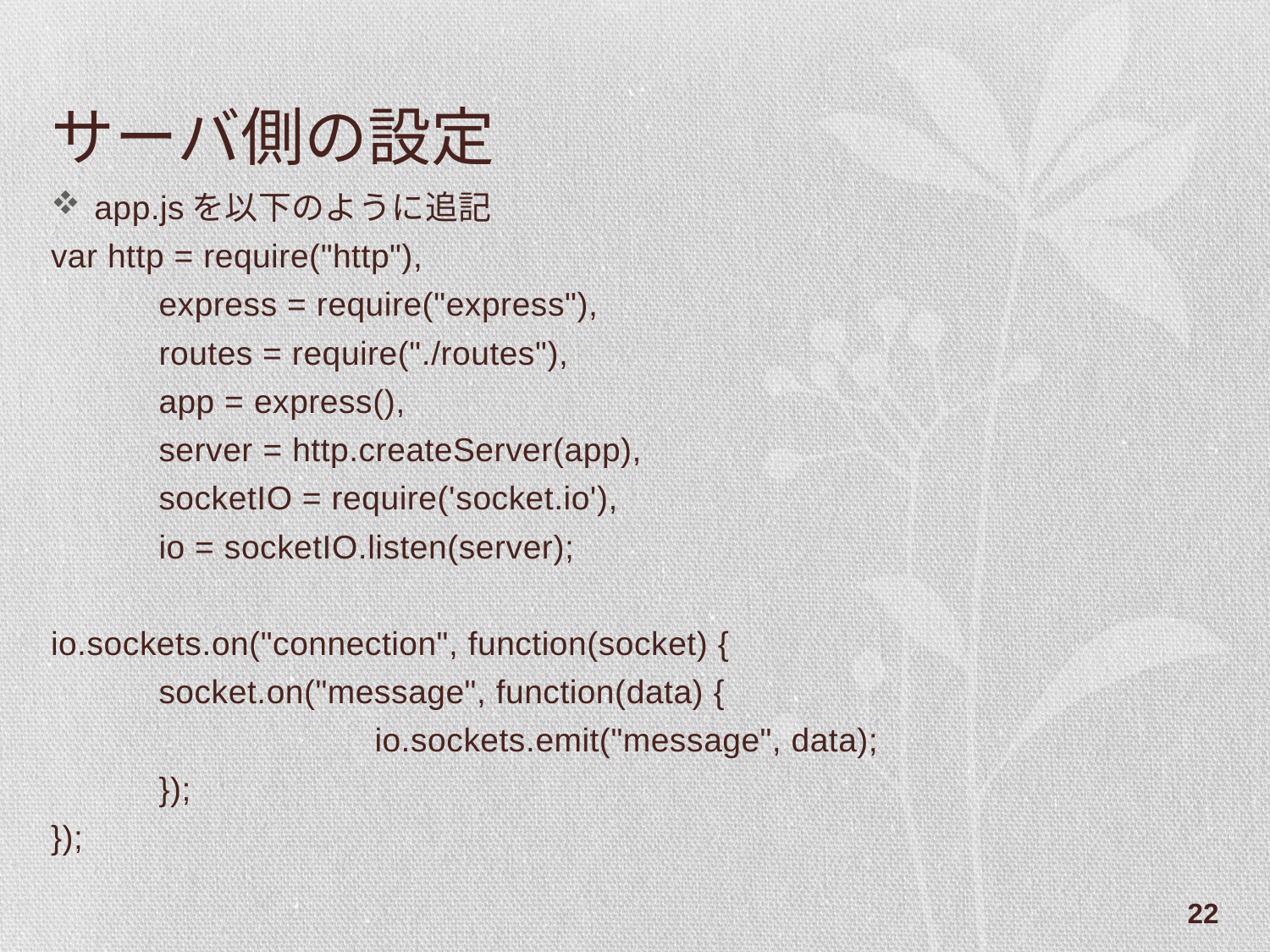

# サーバ側の設定
app.jsを以下のように追記
var http = require("http"),
	express = require("express"),
	routes = require("./routes"),
	app = express(),
	server = http.createServer(app),
	socketIO = require('socket.io'),
	io = socketIO.listen(server);

io.sockets.on("connection", function(socket) {
	socket.on("message", function(data) {
			io.sockets.emit("message", data);
	});
});
22